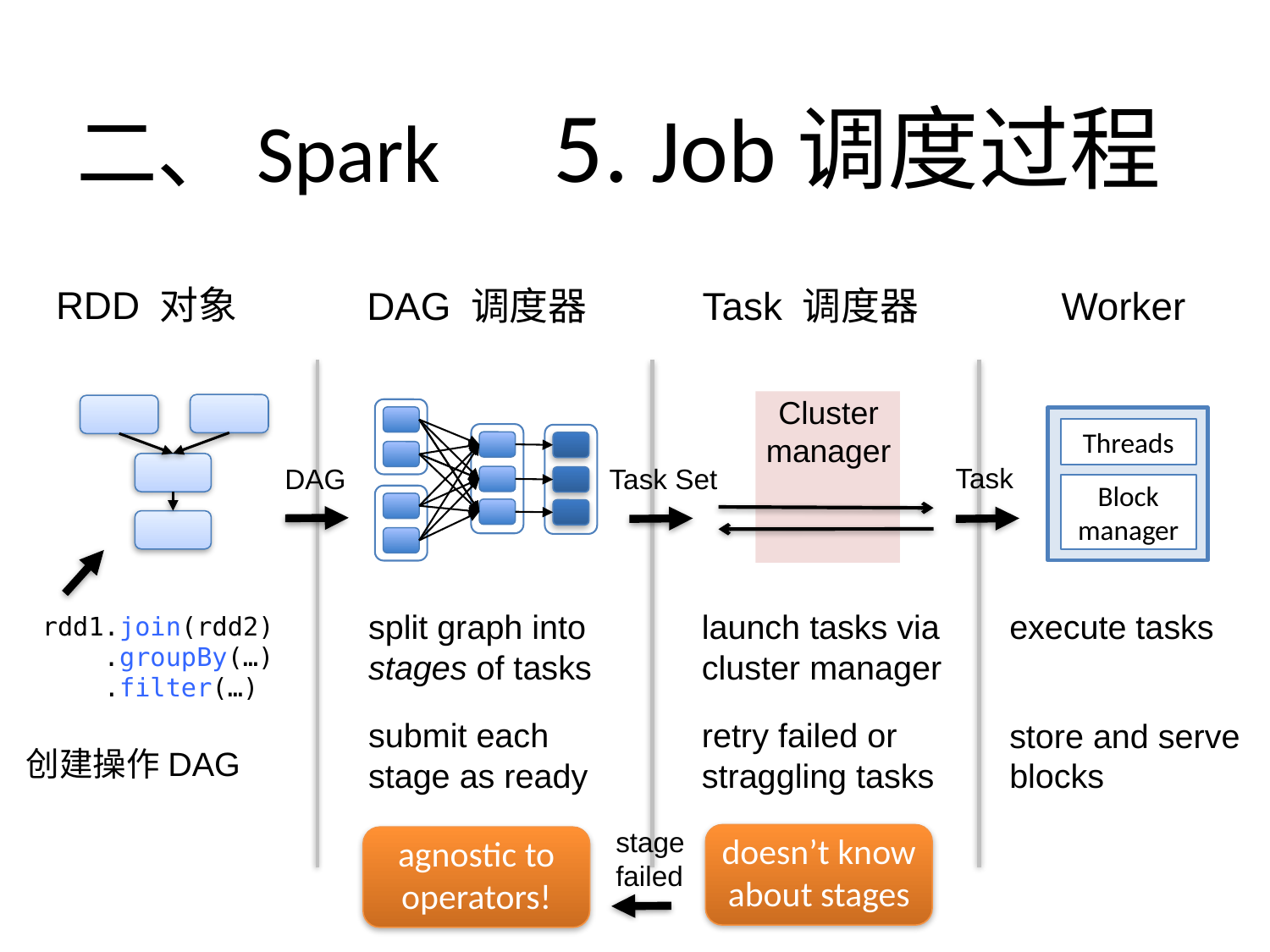

# 二、Spark 		5. Job调度过程
RDD 对象
DAG 调度器

DAG

split graph into stages of tasks
submit each stage as ready
Task 调度器
Cluster
manager

Task Set
launch tasks via cluster manager
retry failed or straggling tasks
Worker

Threads
Block manager
Task
execute tasks
store and serve blocks

rdd1.join(rdd2)
    .groupBy(…)
    .filter(…)
创建操作DAG
stage
failed
doesn’t know about stages
agnostic to operators!